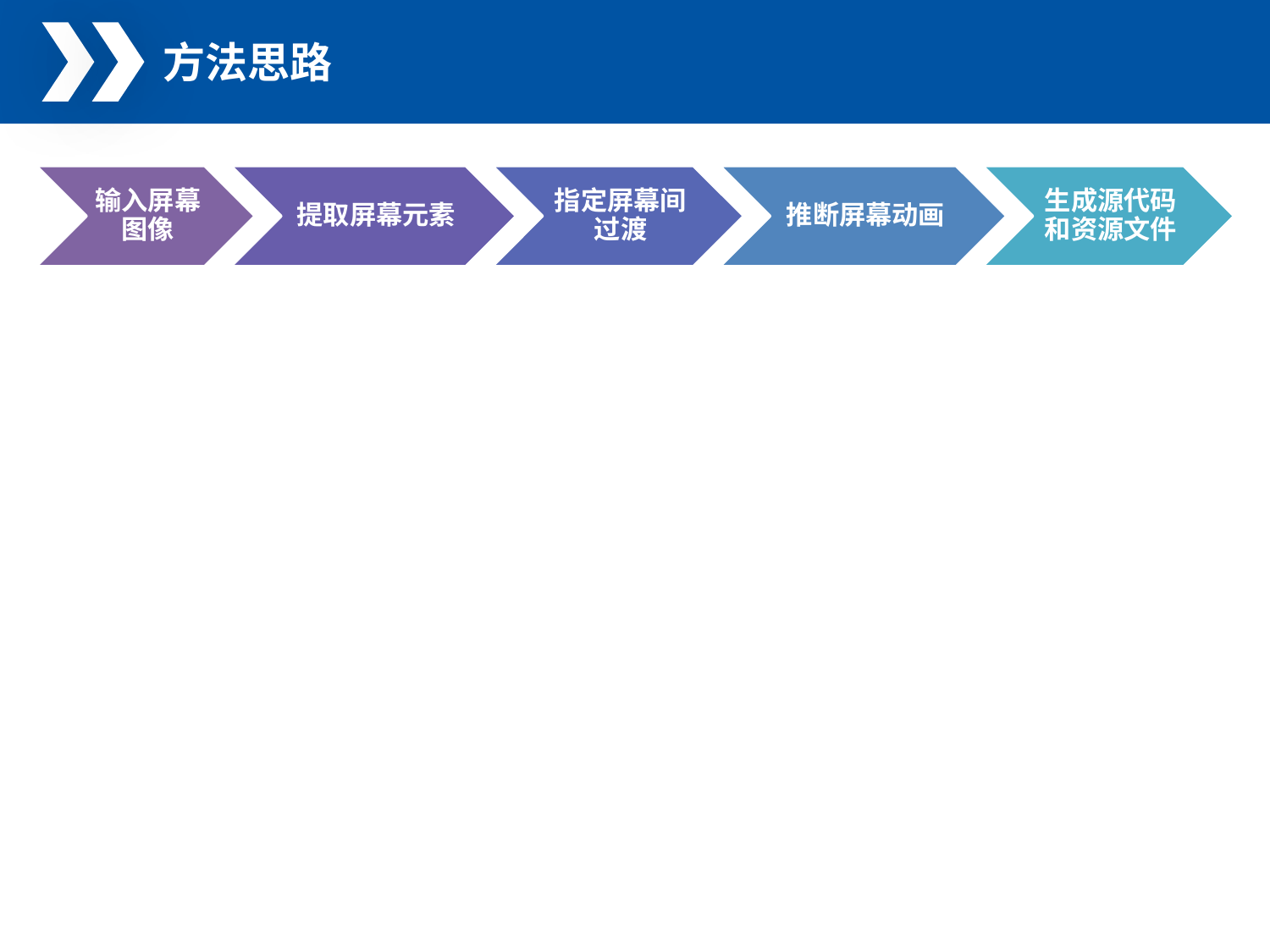

输入屏幕图像
提取屏幕元素
指定屏幕间过渡
推断屏幕动画
生成源代码和资源文件